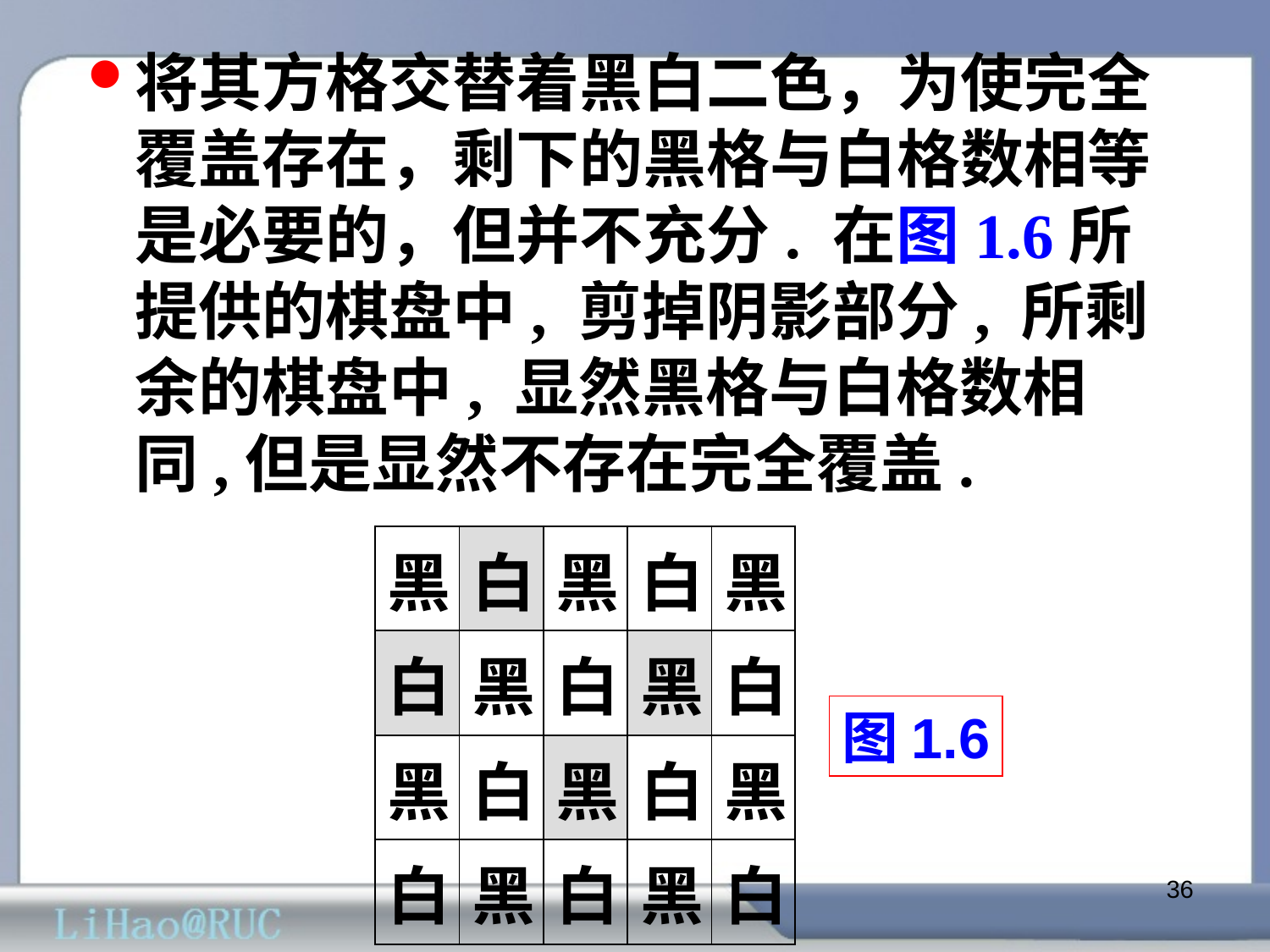

将其方格交替着黑白二色，为使完全覆盖存在，剩下的黑格与白格数相等是必要的，但并不充分. 在图1.6所提供的棋盘中, 剪掉阴影部分, 所剩余的棋盘中, 显然黑格与白格数相同,但是显然不存在完全覆盖.
| 黑 | 白 | 黑 | 白 | 黑 |
| --- | --- | --- | --- | --- |
| 白 | 黑 | 白 | 黑 | 白 |
| 黑 | 白 | 黑 | 白 | 黑 |
| 白 | 黑 | 白 | 黑 | 白 |
图1.6
36